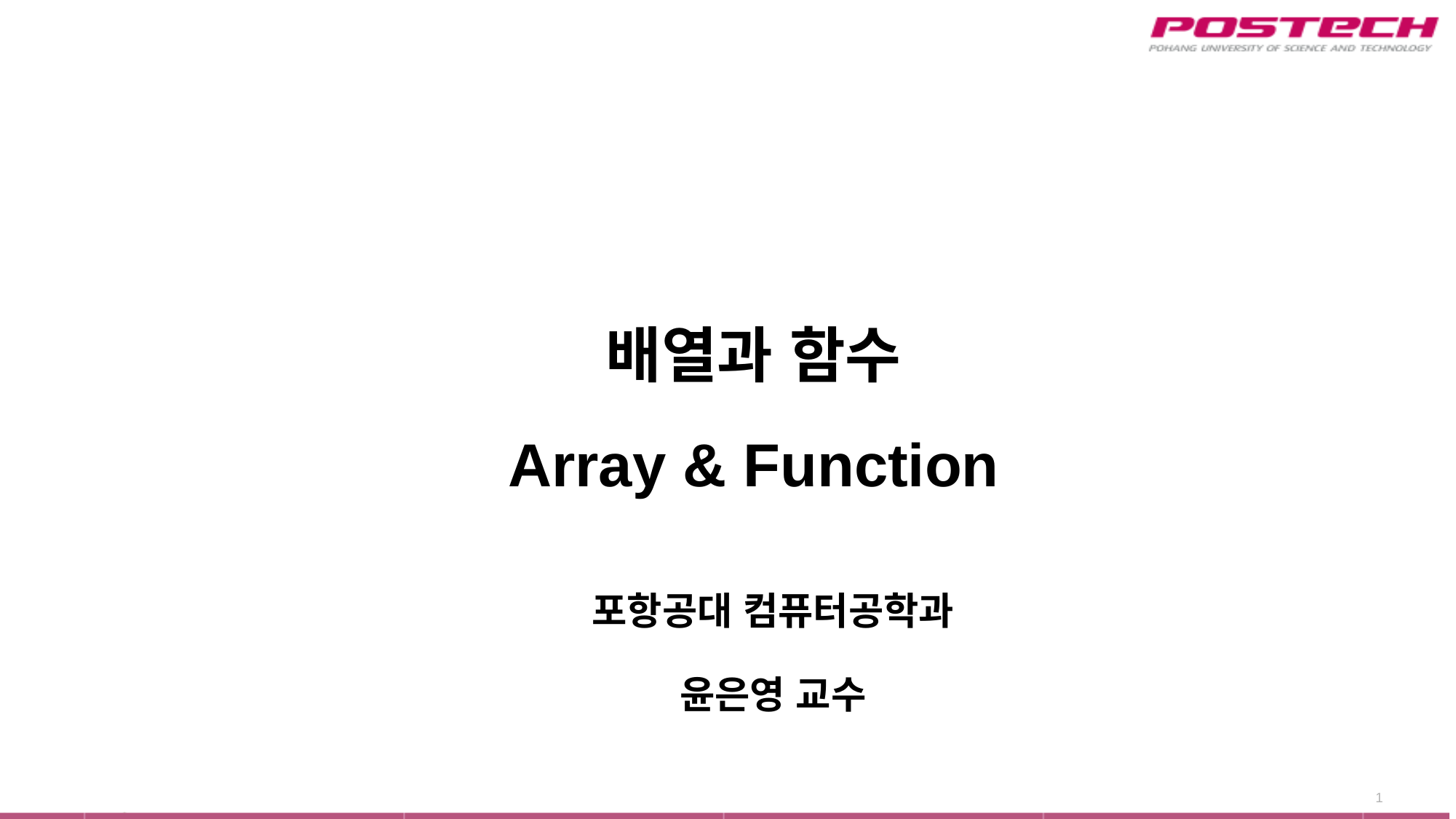

# 배열과 함수 Array & Function
포항공대 컴퓨터공학과
윤은영 교수
1